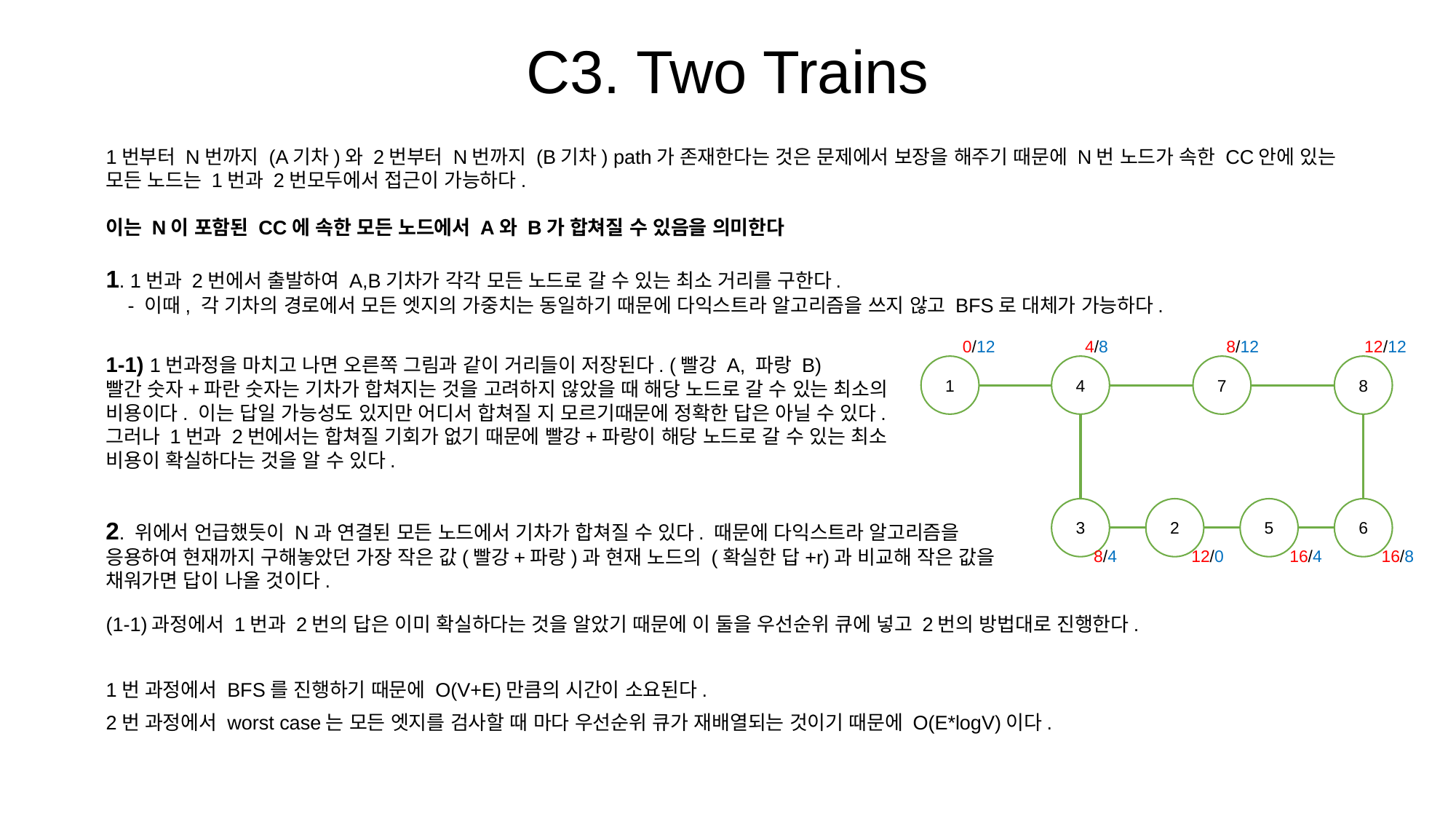

# C3. Two Trains
1번부터 N번까지 (A기차)와 2번부터 N번까지 (B기차) path가 존재한다는 것은 문제에서 보장을 해주기 때문에 N번 노드가 속한 CC안에 있는 모든 노드는 1번과 2번모두에서 접근이 가능하다.
이는 N이 포함된 CC에 속한 모든 노드에서 A와 B가 합쳐질 수 있음을 의미한다
1. 1번과 2번에서 출발하여 A,B기차가 각각 모든 노드로 갈 수 있는 최소 거리를 구한다.
    - 이때, 각 기차의 경로에서 모든 엣지의 가중치는 동일하기 때문에 다익스트라 알고리즘을 쓰지 않고 BFS로 대체가 가능하다.
0/12
4/8
8/12
12/12
1
4
7
8
3
2
5
6
8/4
12/0
16/4
16/8
1-1) 1번과정을 마치고 나면 오른쪽 그림과 같이 거리들이 저장된다. (빨강 A, 파랑 B)
빨간 숫자+파란 숫자는 기차가 합쳐지는 것을 고려하지 않았을 때 해당 노드로 갈 수 있는 최소의 비용이다. 이는 답일 가능성도 있지만 어디서 합쳐질 지 모르기때문에 정확한 답은 아닐 수 있다.
그러나 1번과 2번에서는 합쳐질 기회가 없기 때문에 빨강+파랑이 해당 노드로 갈 수 있는 최소 비용이 확실하다는 것을 알 수 있다.

2. 위에서 언급했듯이 N과 연결된 모든 노드에서 기차가 합쳐질 수 있다. 때문에 다익스트라 알고리즘을 응용하여 현재까지 구해놓았던 가장 작은 값(빨강+파랑)과 현재 노드의 (확실한 답+r)과 비교해 작은 값을 채워가면 답이 나올 것이다.

(1-1)과정에서 1번과 2번의 답은 이미 확실하다는 것을 알았기 때문에 이 둘을 우선순위 큐에 넣고 2번의 방법대로 진행한다.

1번 과정에서 BFS를 진행하기 때문에 O(V+E)만큼의 시간이 소요된다.
2번 과정에서 worst case는 모든 엣지를 검사할 때 마다 우선순위 큐가 재배열되는 것이기 때문에 O(E*logV)이다.